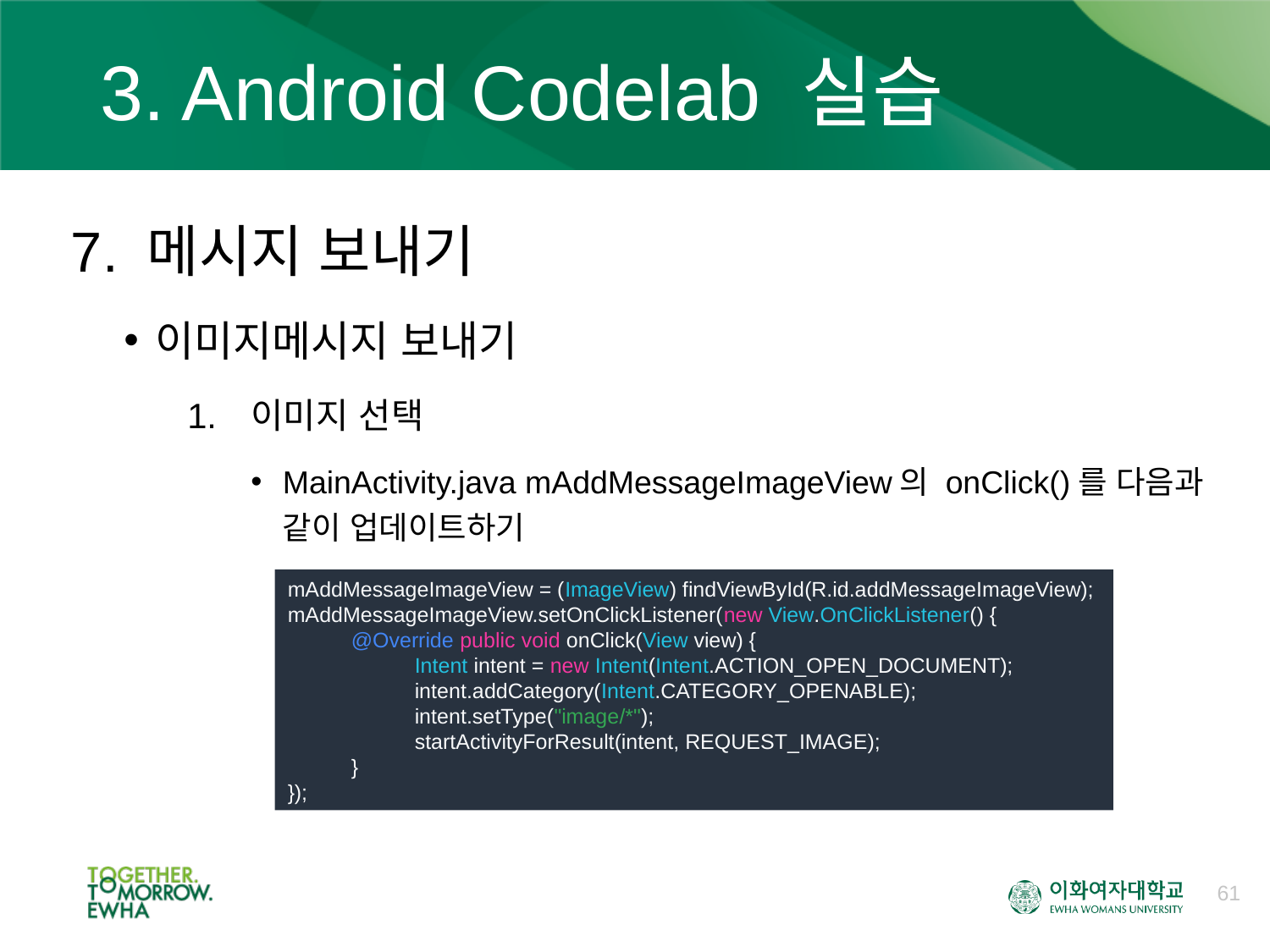

# 3. Android Codelab 실습
7. 메시지 보내기
이미지메시지 보내기
이미지 선택
MainActivity.java mAddMessageImageView의 onClick()를 다음과 같이 업데이트하기
mAddMessageImageView = (ImageView) findViewById(R.id.addMessageImageView);
mAddMessageImageView.setOnClickListener(new View.OnClickListener() {
@Override public void onClick(View view) {
Intent intent = new Intent(Intent.ACTION_OPEN_DOCUMENT);
intent.addCategory(Intent.CATEGORY_OPENABLE);
intent.setType("image/*");
startActivityForResult(intent, REQUEST_IMAGE);
}
});
61